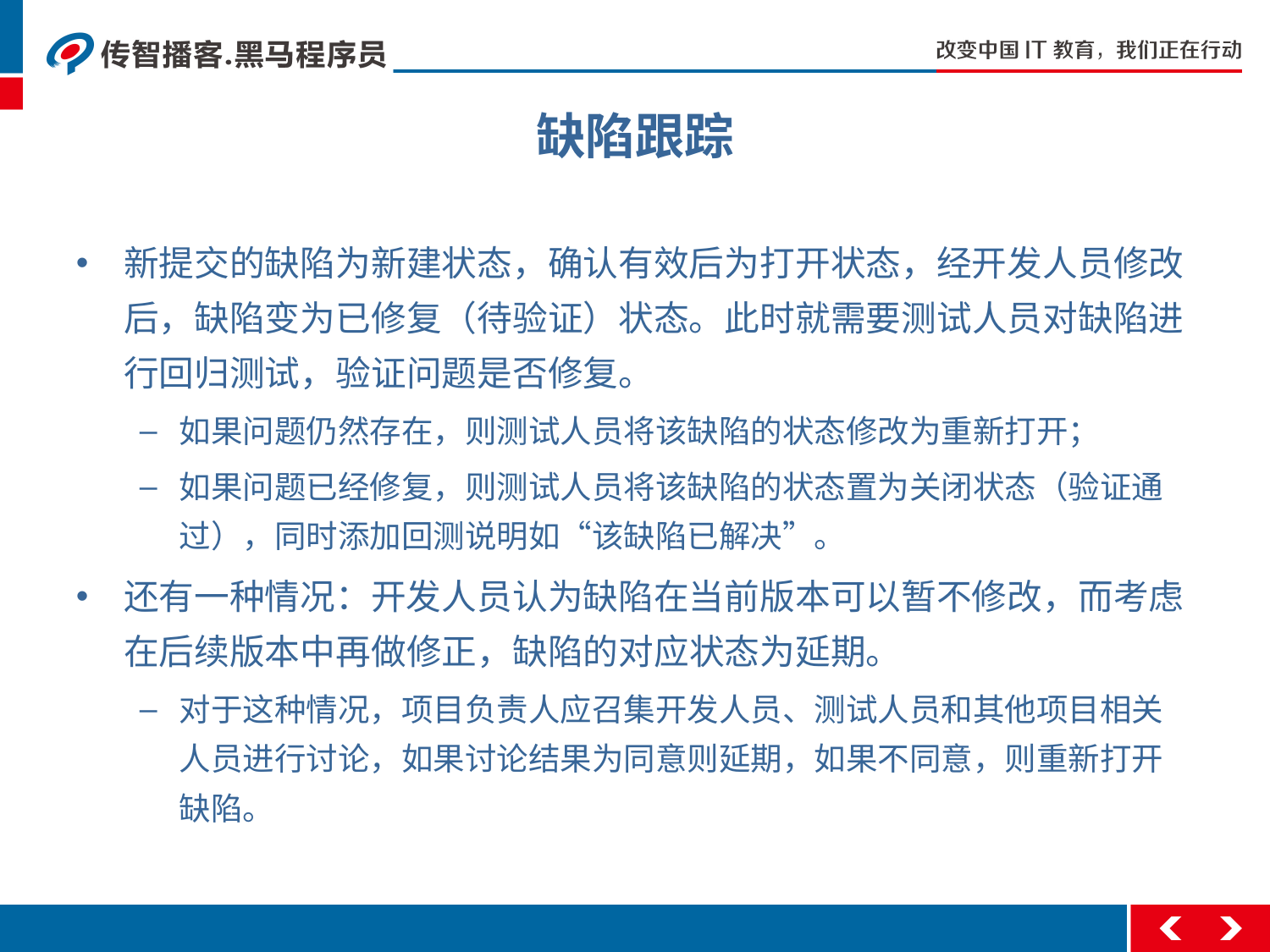

# 缺陷跟踪
新提交的缺陷为新建状态，确认有效后为打开状态，经开发人员修改后，缺陷变为已修复（待验证）状态。此时就需要测试人员对缺陷进行回归测试，验证问题是否修复。
如果问题仍然存在，则测试人员将该缺陷的状态修改为重新打开；
如果问题已经修复，则测试人员将该缺陷的状态置为关闭状态（验证通过），同时添加回测说明如“该缺陷已解决”。
还有一种情况：开发人员认为缺陷在当前版本可以暂不修改，而考虑在后续版本中再做修正，缺陷的对应状态为延期。
对于这种情况，项目负责人应召集开发人员、测试人员和其他项目相关人员进行讨论，如果讨论结果为同意则延期，如果不同意，则重新打开缺陷。